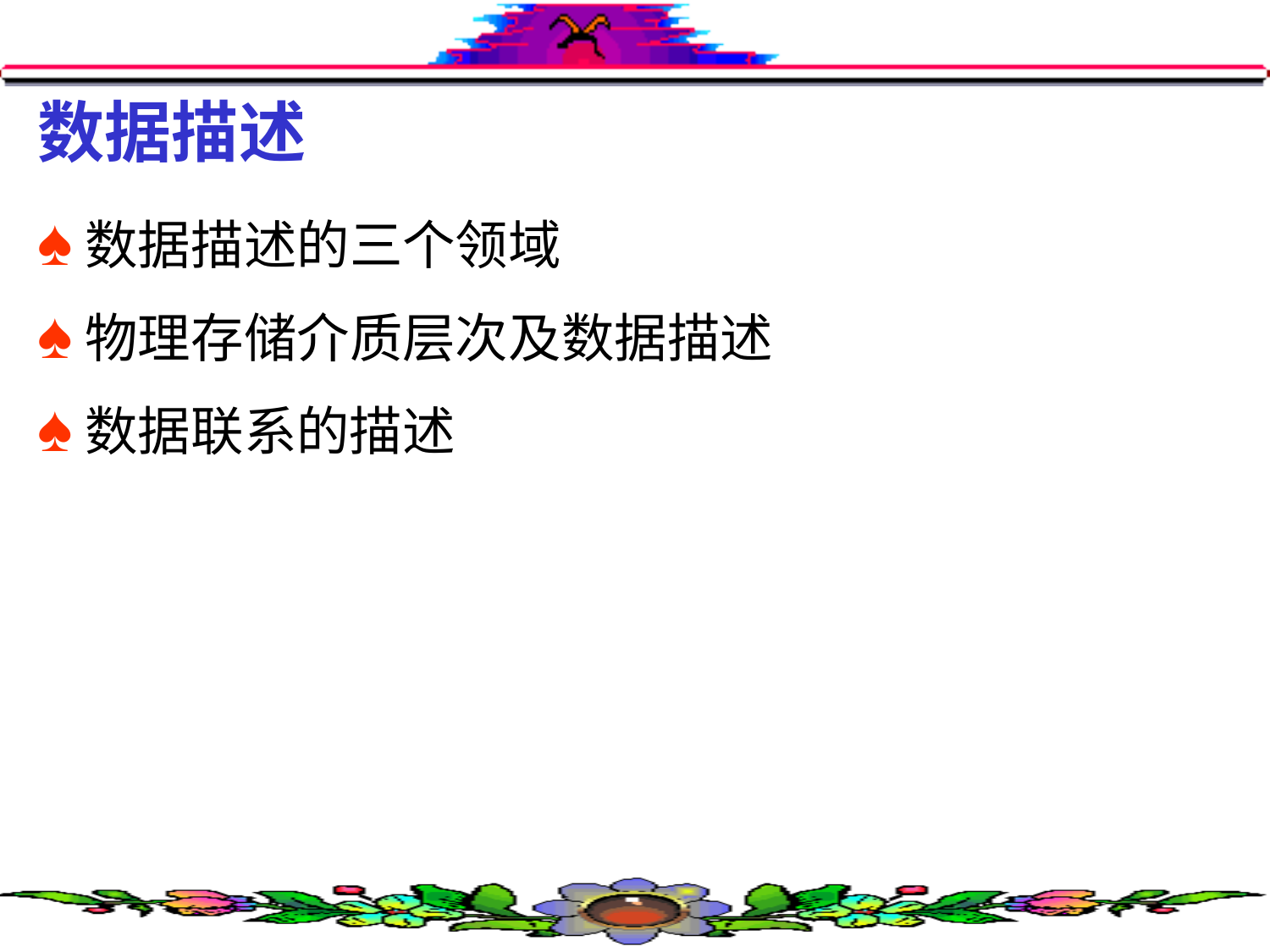

# 数据描述
数据描述的三个领域
物理存储介质层次及数据描述
数据联系的描述